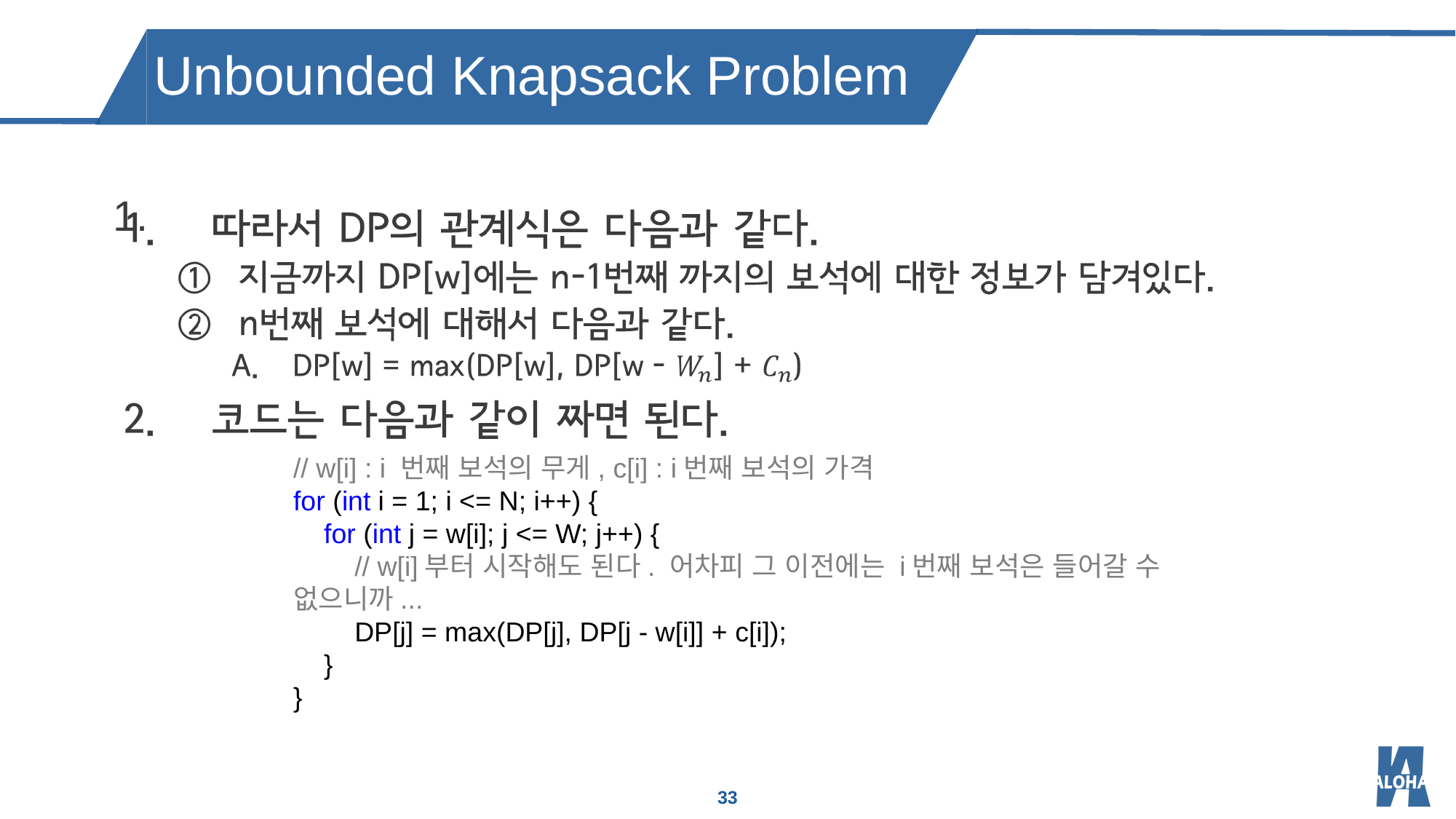

Unbounded Knapsack Problem

// w[i] : i 번째 보석의 무게, c[i] : i번째 보석의 가격
for (int i = 1; i <= N; i++) {
    for (int j = w[i]; j <= W; j++) {
        // w[i]부터 시작해도 된다. 어차피 그 이전에는 i번째 보석은 들어갈 수 없으니까...
        DP[j] = max(DP[j], DP[j - w[i]] + c[i]);
    }
}
33